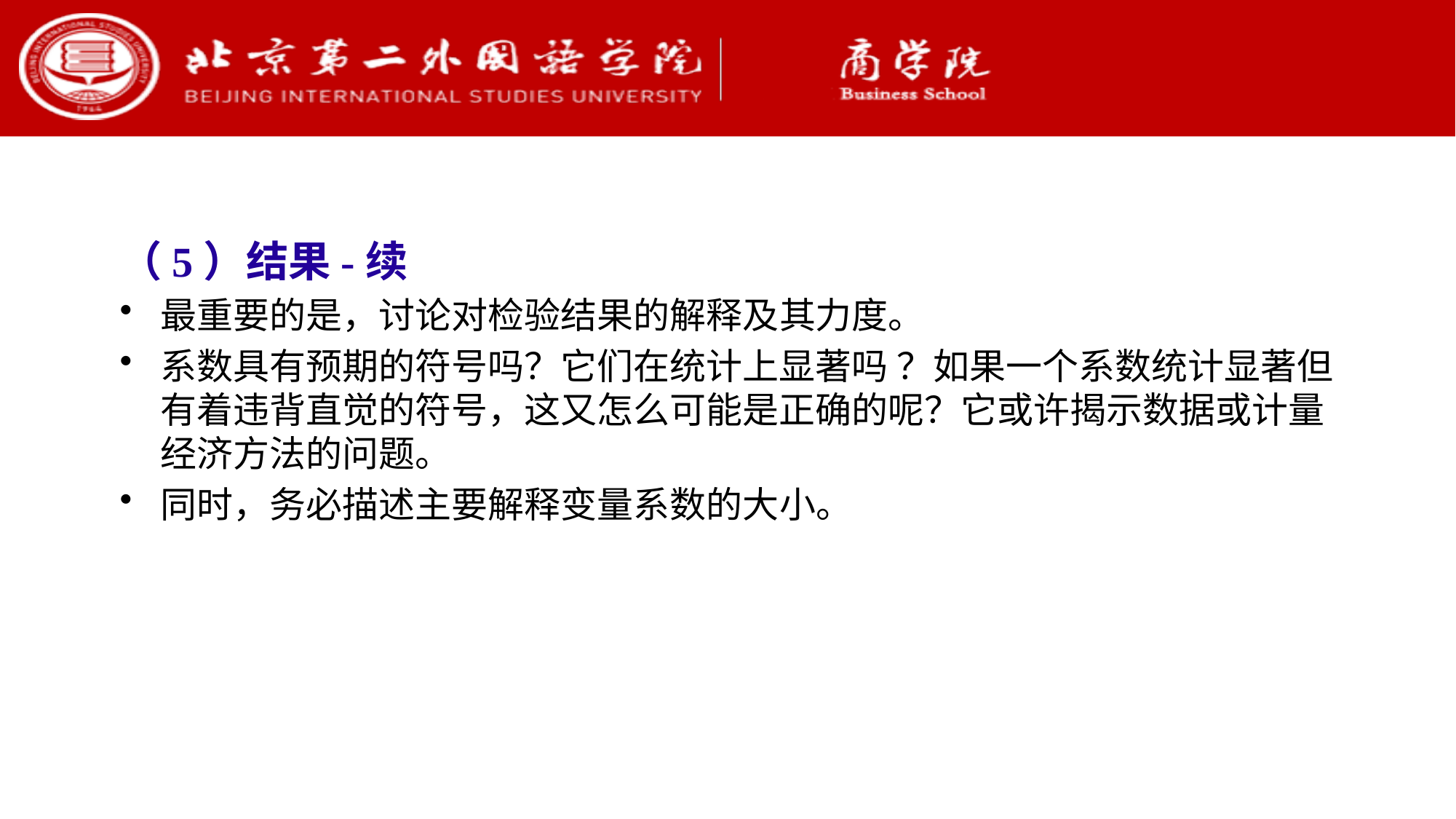

（5）结果-续
最重要的是，讨论对检验结果的解释及其力度。
系数具有预期的符号吗？它们在统计上显著吗 ？如果一个系数统计显著但有着违背直觉的符号，这又怎么可能是正确的呢？它或许揭示数据或计量经济方法的问题。
同时，务必描述主要解释变量系数的大小。